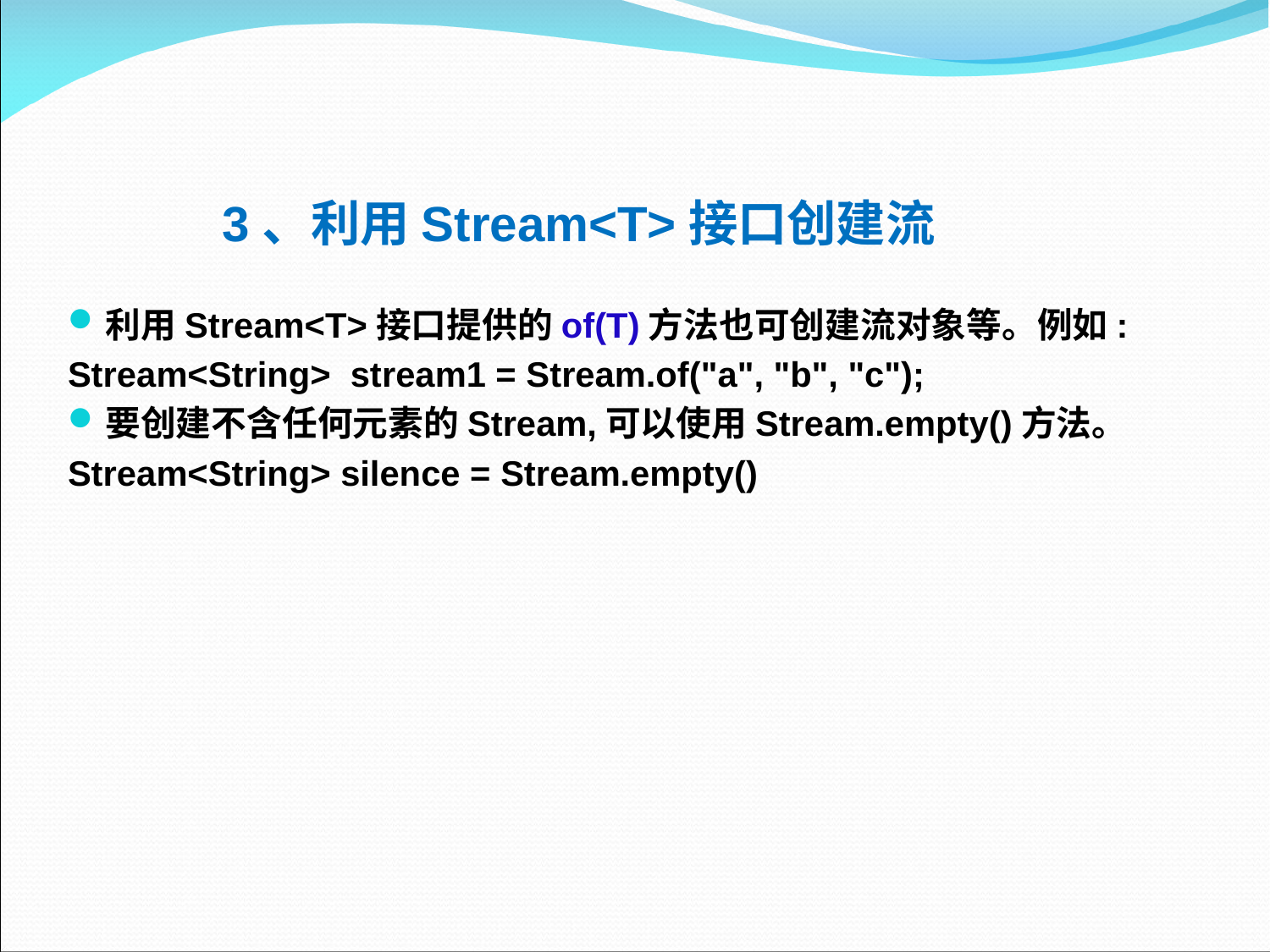

# 3、利用Stream<T>接口创建流
利用Stream<T>接口提供的of(T)方法也可创建流对象等。例如:
Stream<String>  stream1 = Stream.of("a", "b", "c");
要创建不含任何元素的Stream,可以使用Stream.empty()方法。
Stream<String> silence = Stream.empty()